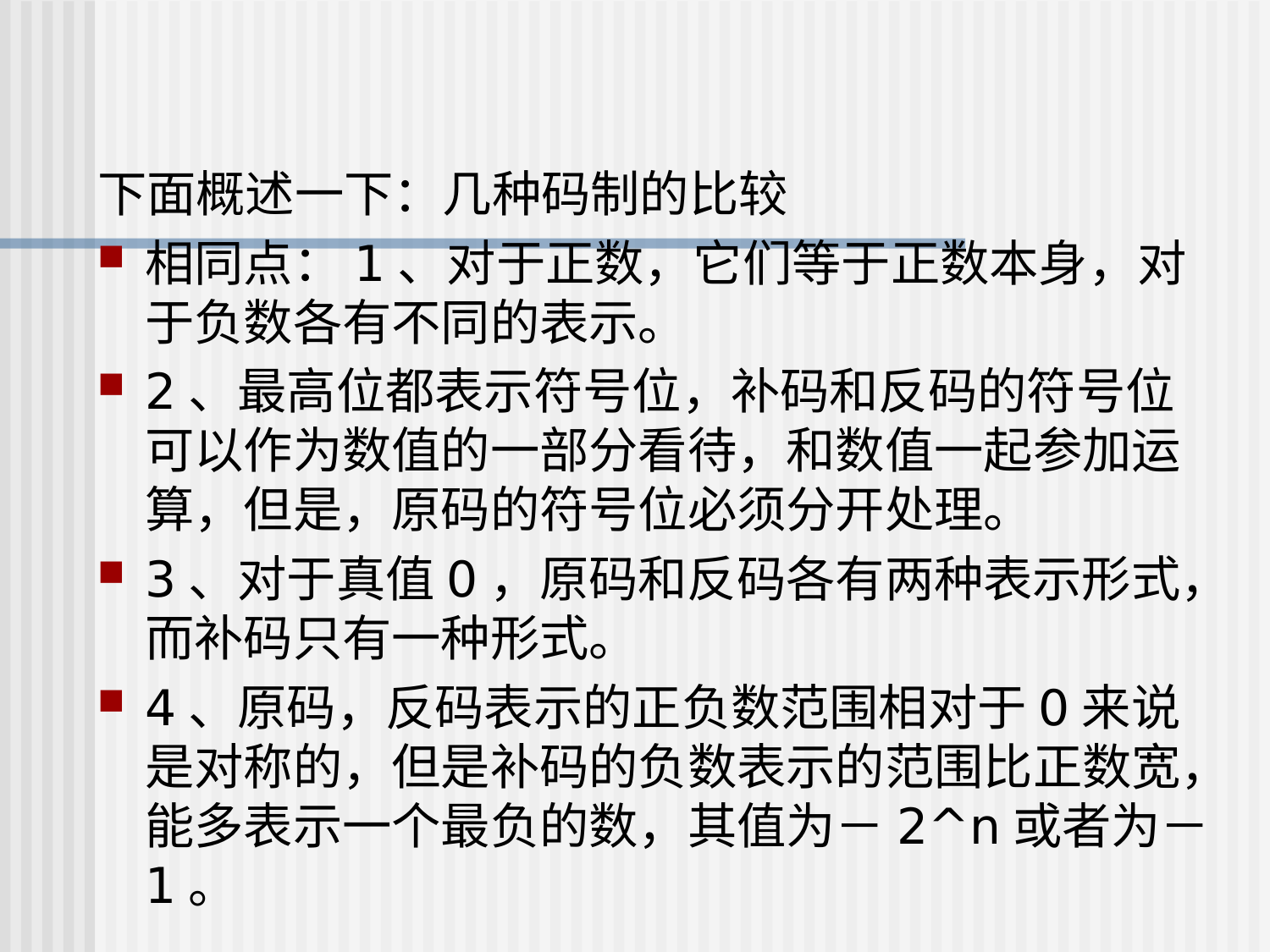

下面概述一下：几种码制的比较
相同点：1、对于正数，它们等于正数本身，对于负数各有不同的表示。
2、最高位都表示符号位，补码和反码的符号位可以作为数值的一部分看待，和数值一起参加运算，但是，原码的符号位必须分开处理。
3、对于真值0，原码和反码各有两种表示形式，而补码只有一种形式。
4、原码，反码表示的正负数范围相对于0来说是对称的，但是补码的负数表示的范围比正数宽，能多表示一个最负的数，其值为－2^n或者为－1。